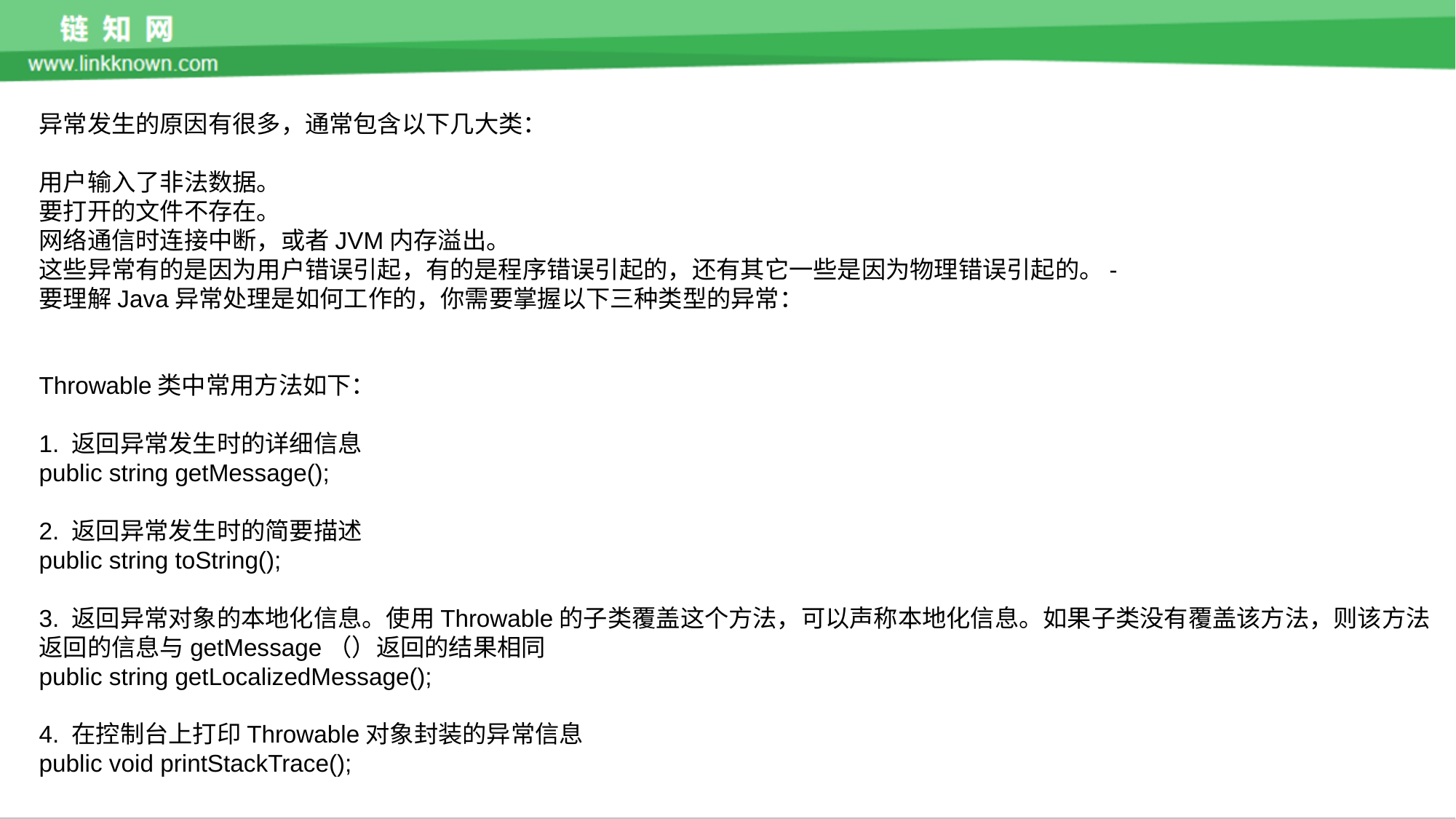

异常发生的原因有很多，通常包含以下几大类：

用户输入了非法数据。
要打开的文件不存在。
网络通信时连接中断，或者JVM内存溢出。
这些异常有的是因为用户错误引起，有的是程序错误引起的，还有其它一些是因为物理错误引起的。-
要理解Java异常处理是如何工作的，你需要掌握以下三种类型的异常：

Throwable类中常用方法如下：

1. 返回异常发生时的详细信息
public string getMessage();

2. 返回异常发生时的简要描述
public string toString();

3. 返回异常对象的本地化信息。使用Throwable的子类覆盖这个方法，可以声称本地化信息。如果子类没有覆盖该方法，则该方法返回的信息与getMessage（）返回的结果相同
public string getLocalizedMessage();

4. 在控制台上打印Throwable对象封装的异常信息
public void printStackTrace();